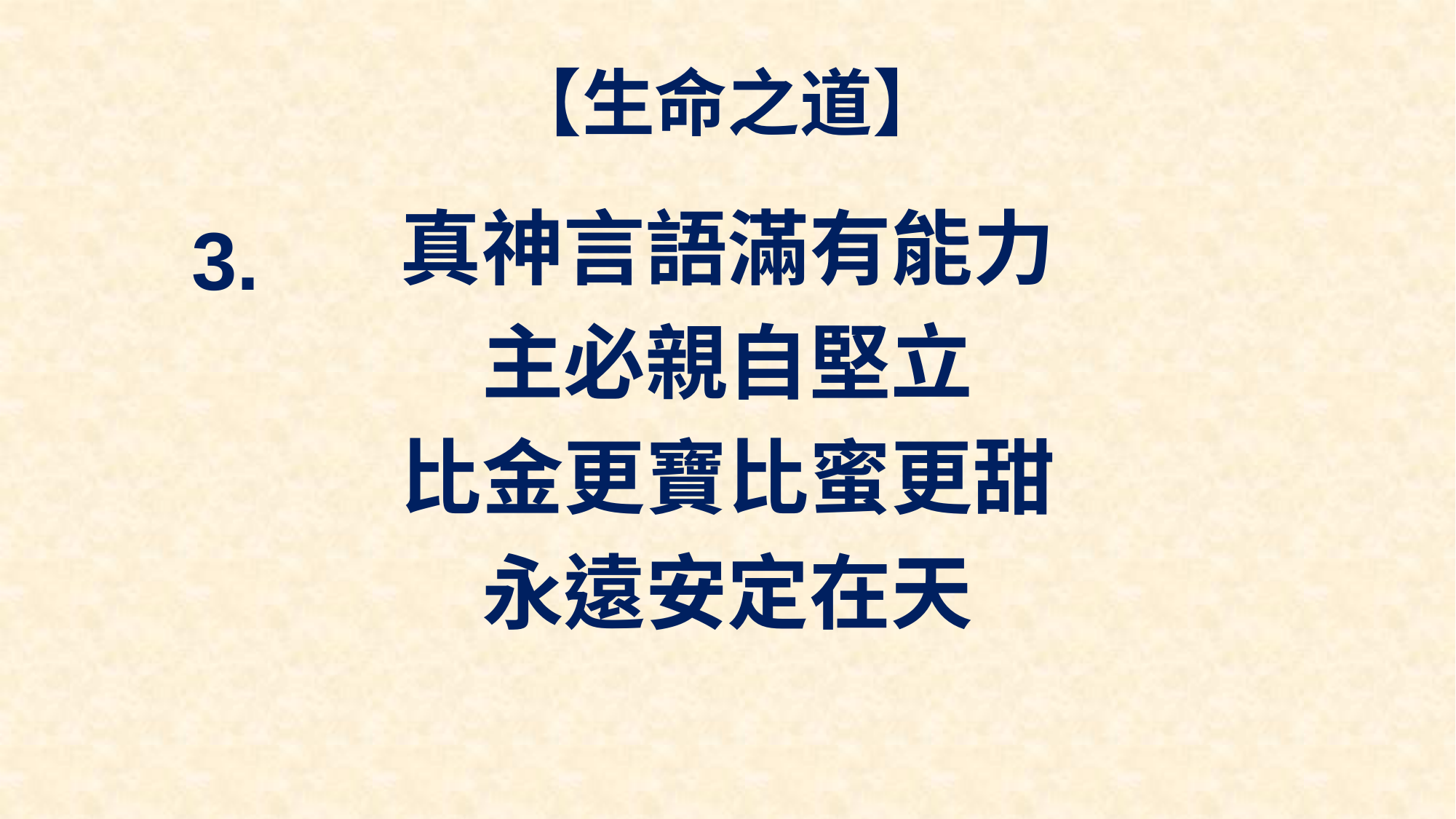

# 【生命之道】
真神言語滿有能力
主必親自堅立
比金更寶比蜜更甜
永遠安定在天
3.